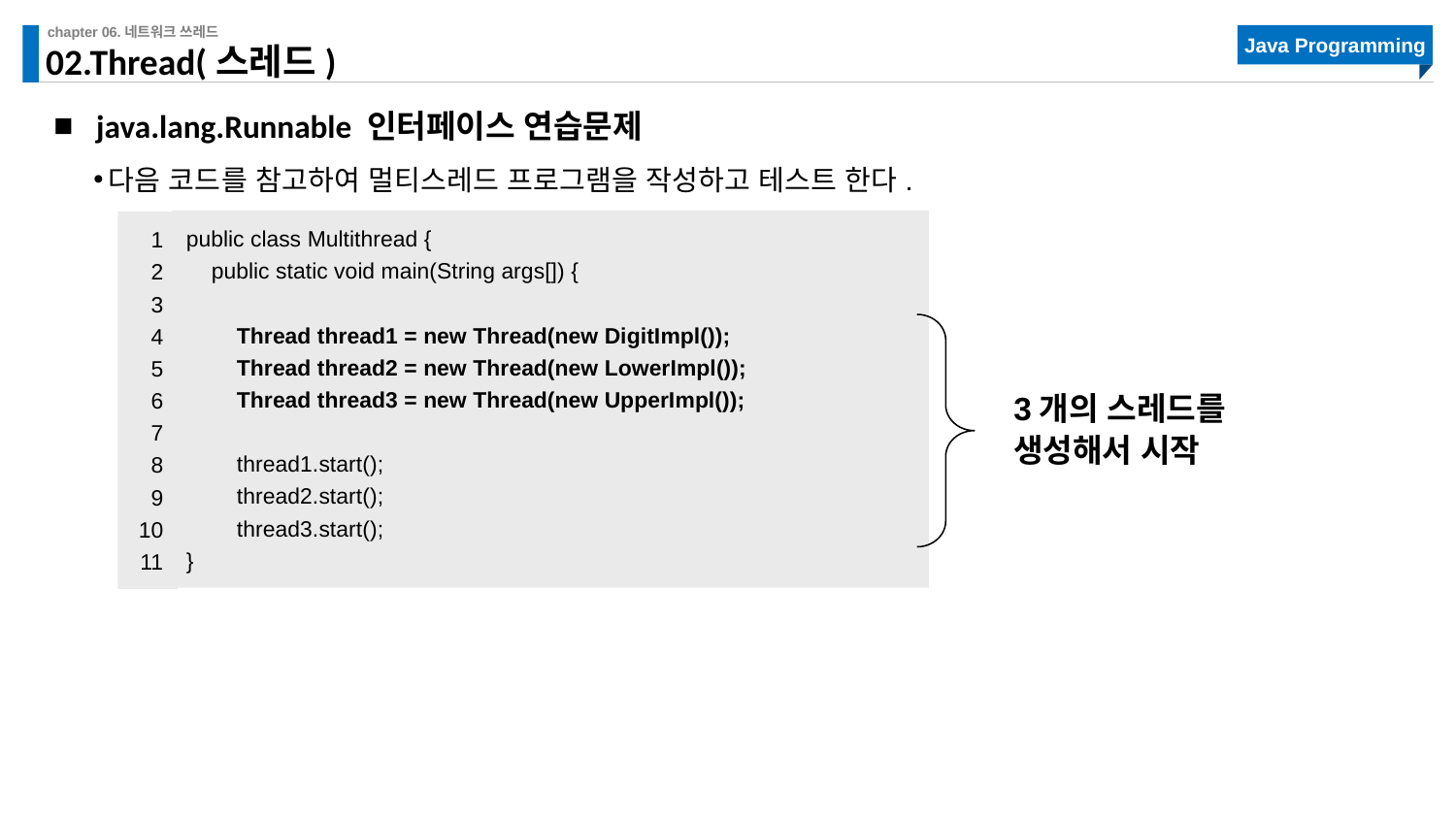

# 02.Thread(스레드)
java.lang.Runnable 인터페이스 연습문제
다음 코드를 참고하여 멀티스레드 프로그램을 작성하고 테스트 한다.
public class Multithread {
    public static void main(String args[]) {

        Thread thread1 = new Thread(new DigitImpl());
        Thread thread2 = new Thread(new LowerImpl());
        Thread thread3 = new Thread(new UpperImpl());

        thread1.start();
        thread2.start();
        thread3.start();
}
1
2
3
4
5
6
7
8
9
10
11

3개의 스레드를
생성해서 시작